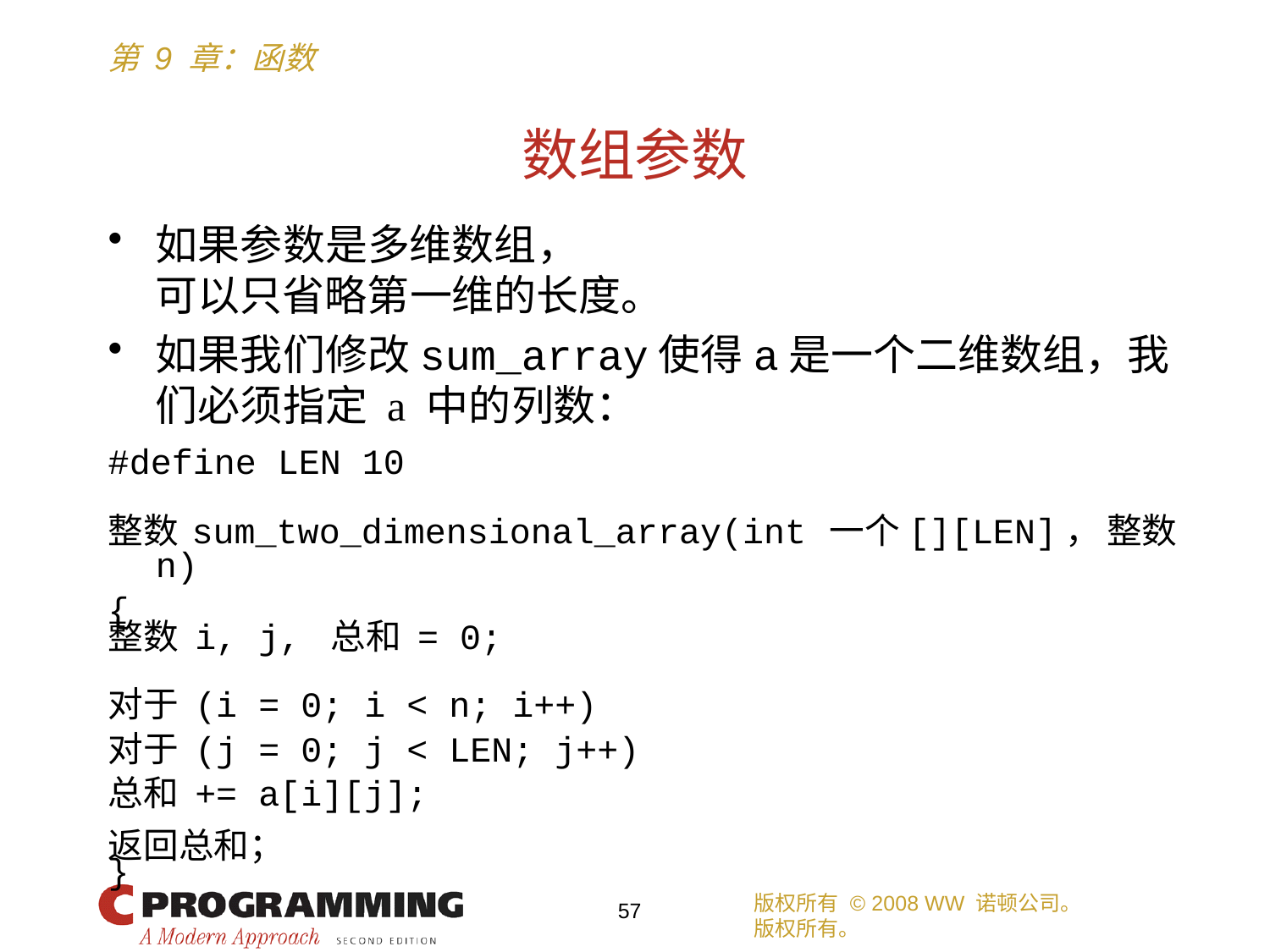

# 数组参数
如果参数是多维数组，
可以只省略第一维的长度。
如果我们修改sum_array使得a是一个二维数组，我们必须指定 a 中的列数：
#define LEN 10

整数 sum_two_dimensional_array(int 一个[][LEN]， 整数 n)
{
整数 i, j, 总和 = 0;

对于 (i = 0; i < n; i++)
对于 (j = 0; j < LEN; j++)
总和 += a[i][j];

返回总和；
}
版权所有 © 2008 WW 诺顿公司。
版权所有。
57